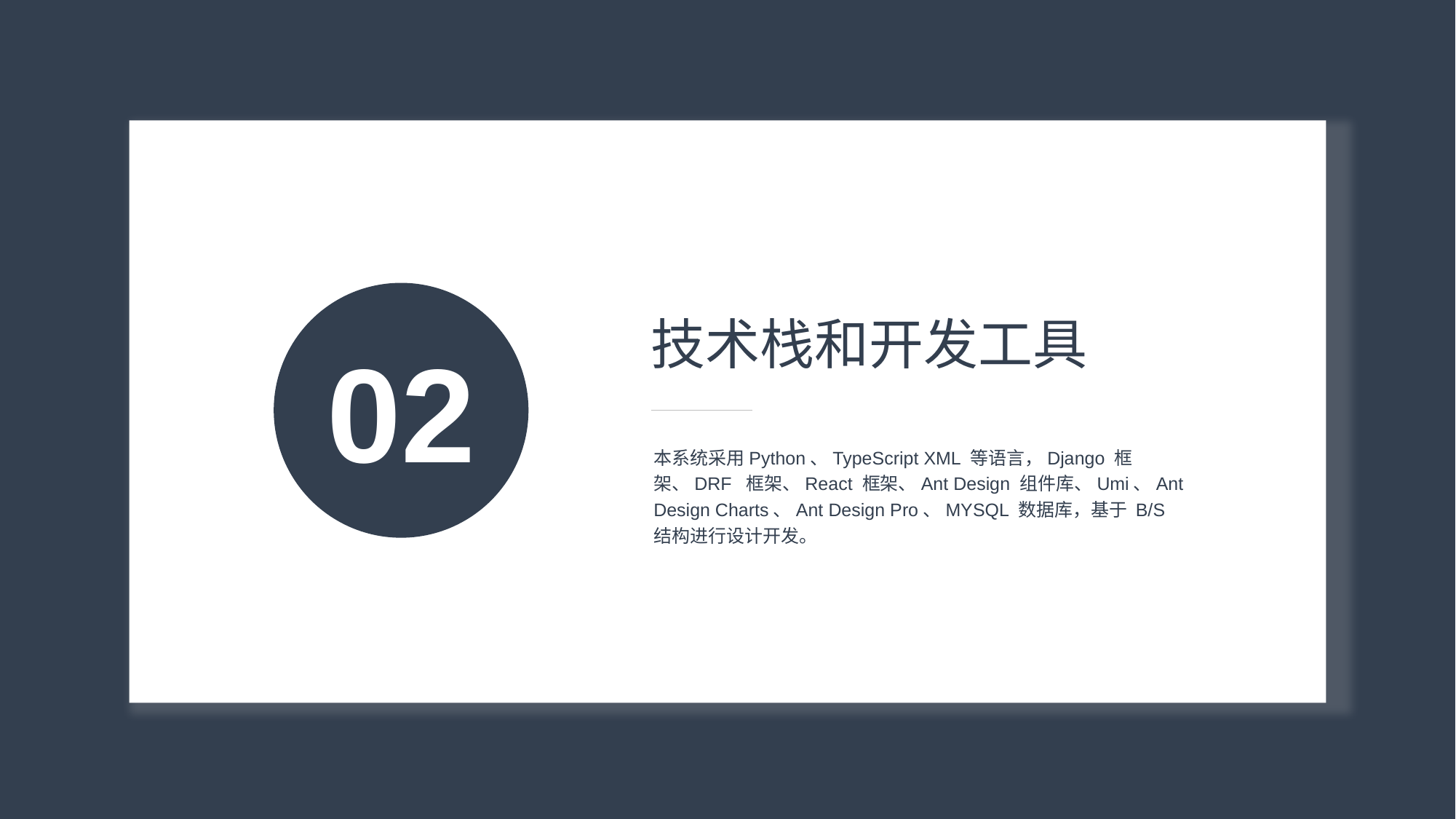

02
技术栈和开发工具
本系统采用Python、TypeScript XML 等语言，Django 框架、DRF  框架、React 框架、Ant Design 组件库、Umi、Ant Design Charts、Ant Design Pro、MYSQL 数据库，基于 B/S 结构进行设计开发。